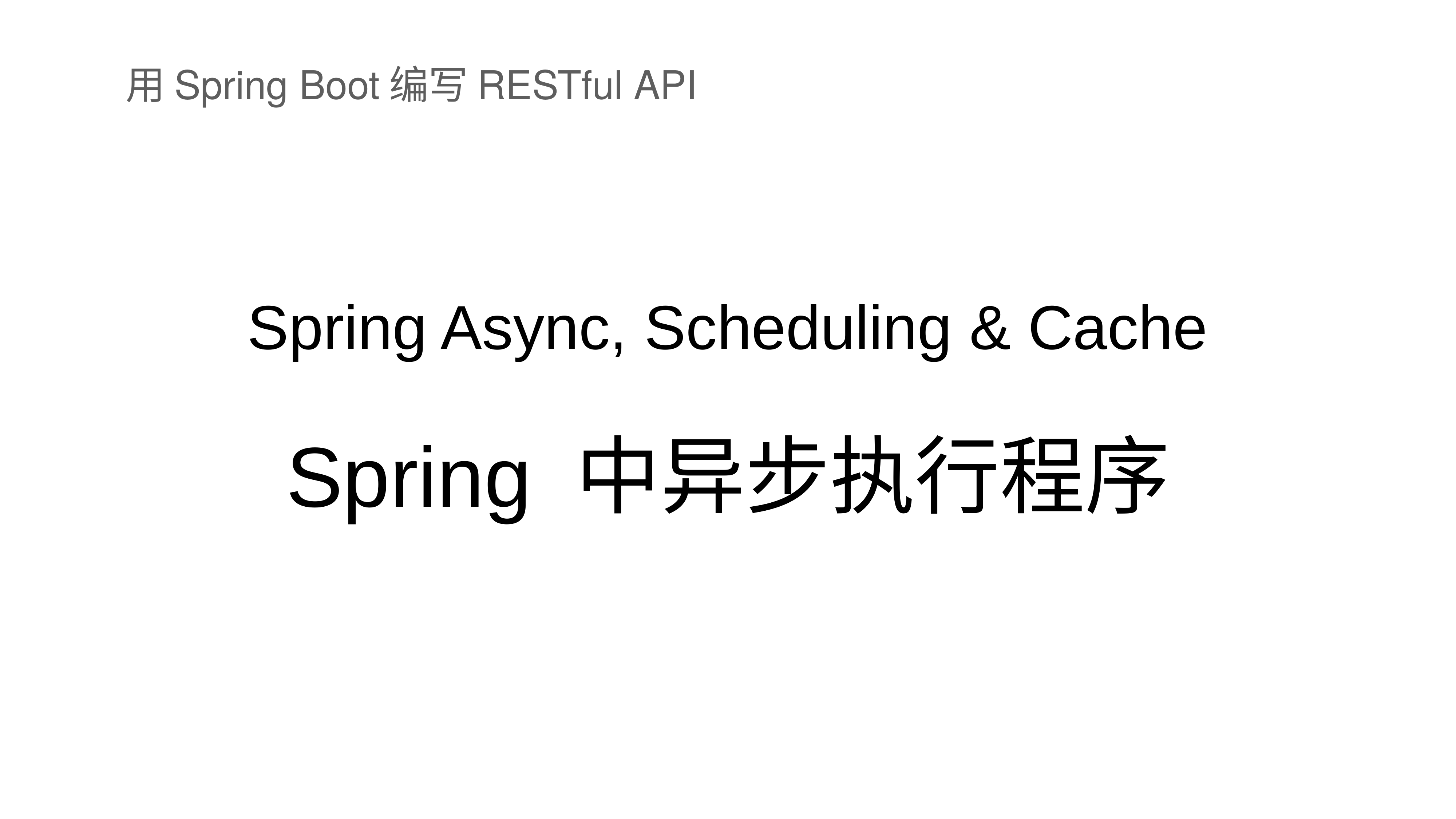

用Spring Boot编写RESTful API
Spring Async, Scheduling & Cache
Spring 中异步执行程序